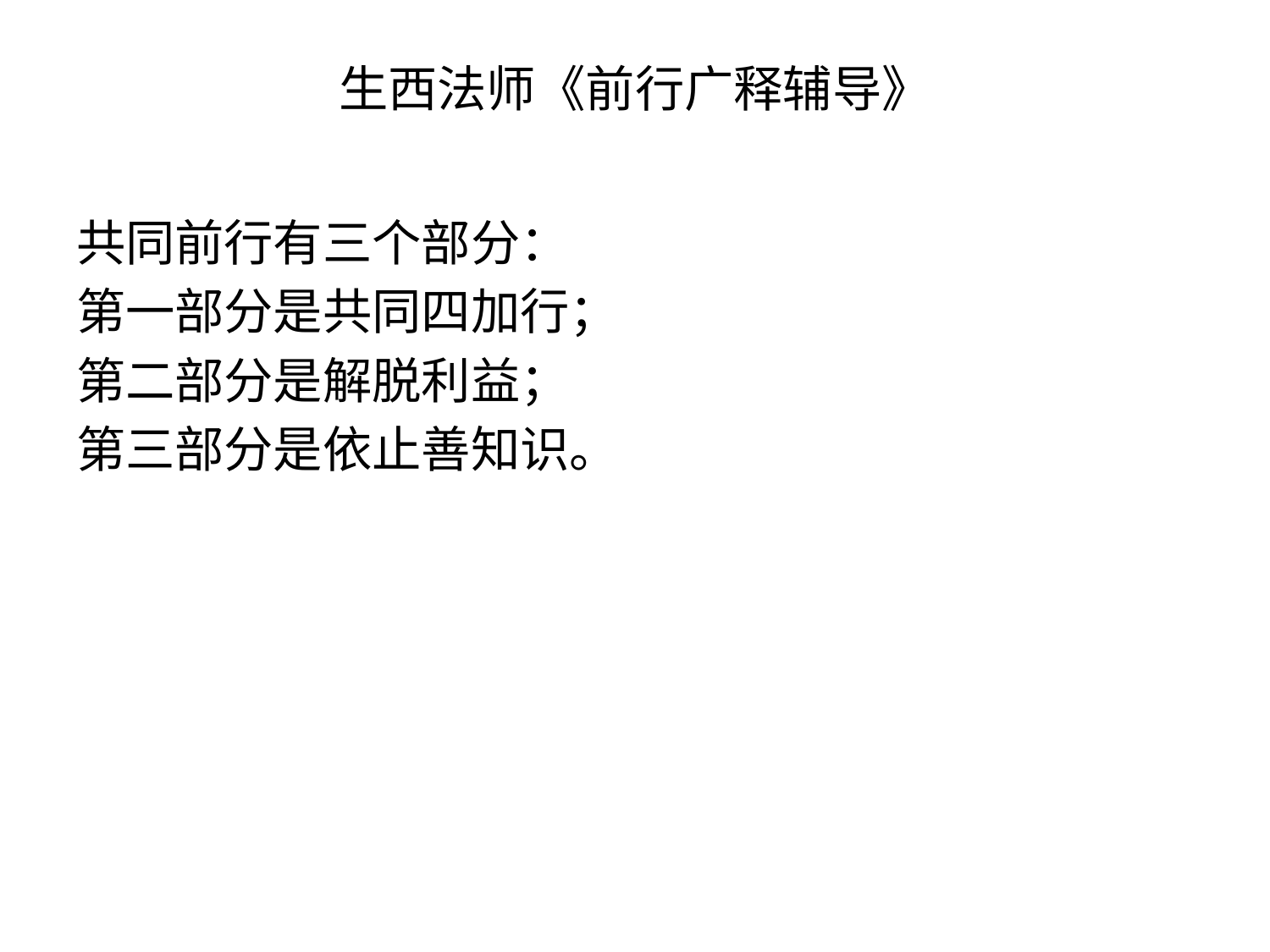

# 生西法师《前行广释辅导》

共同前行有三个部分：
第一部分是共同四加行；
第二部分是解脱利益；
第三部分是依止善知识。